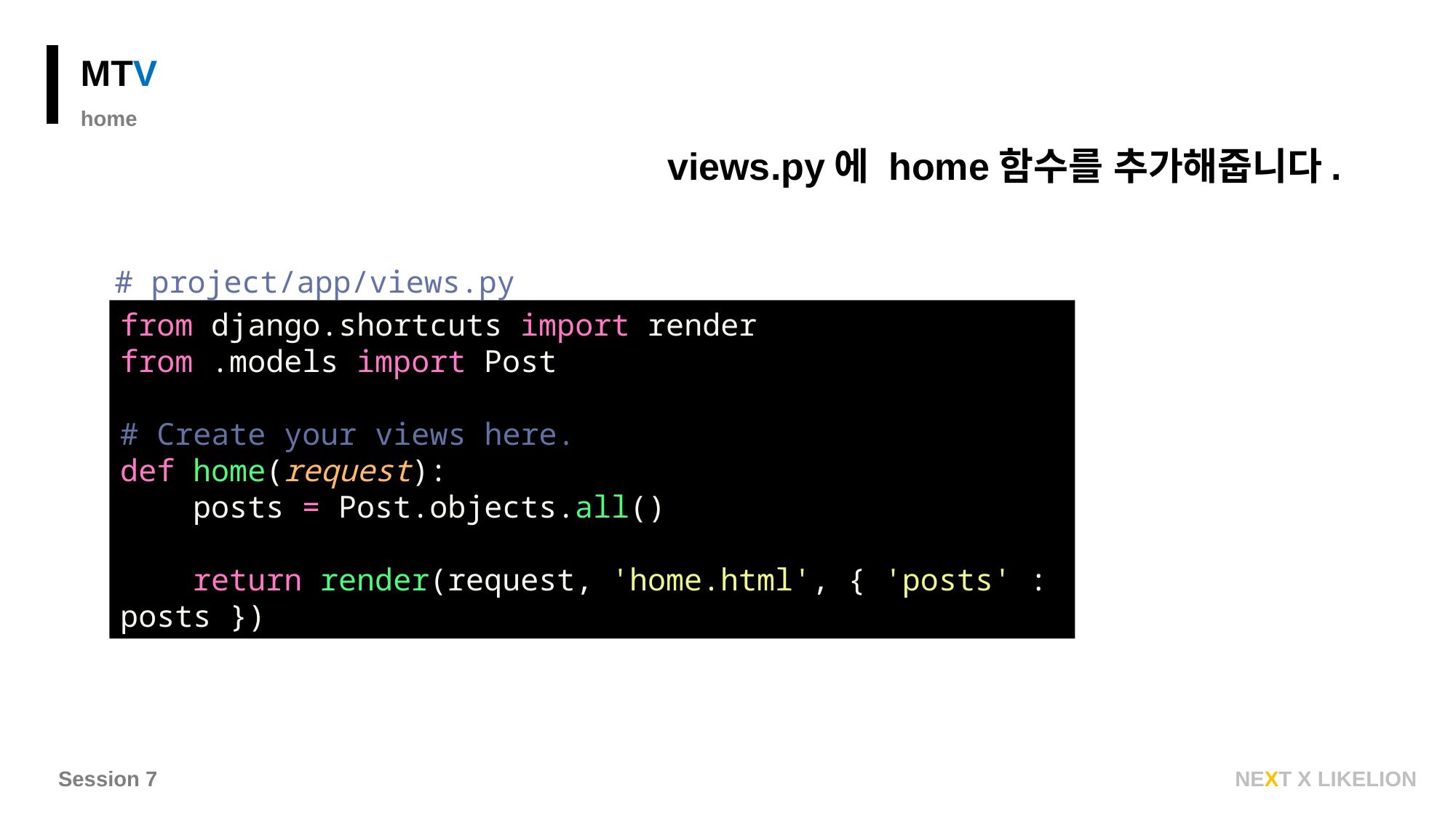

MTV

home
views.py에 home함수를 추가해줍니다.
# project/app/views.py
from django.shortcuts import render
from .models import Post

# Create your views here.
def home(request):
    posts = Post.objects.all()

    return render(request, 'home.html', { 'posts' : posts })
Session 7
NEXT X LIKELION